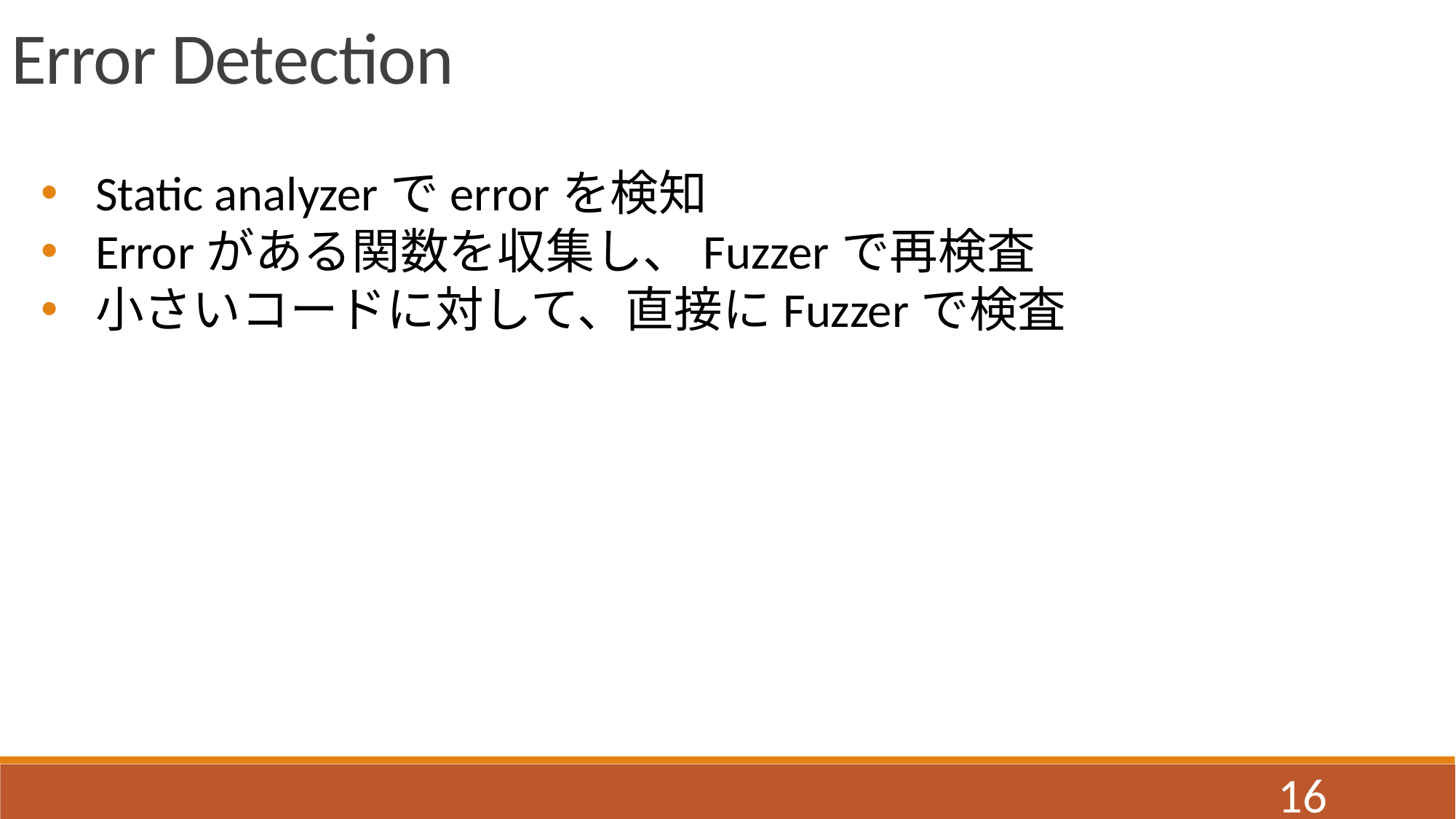

Error Detection
Static analyzerでerrorを検知
Errorがある関数を収集し、Fuzzerで再検査
小さいコードに対して、直接にFuzzerで検査
16